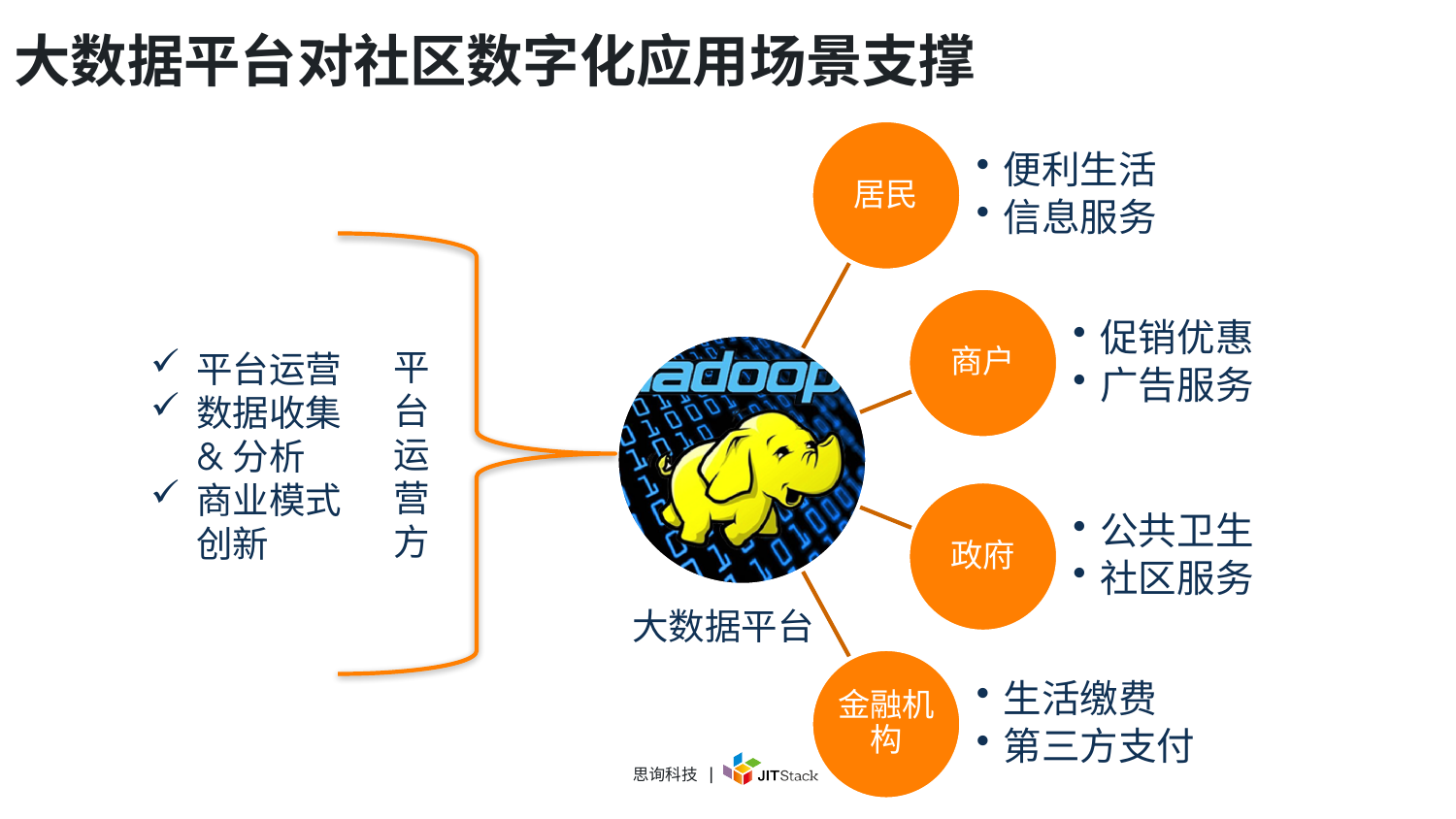

大数据平台对社区数字化应用场景支撑
居民
便利生活
信息服务
商户
促销优惠
广告服务
政府
公共卫生
社区服务
金融机构
生活缴费
第三方支付

平台运营方
平台运营
数据收集&分析
商业模式创新
大数据平台